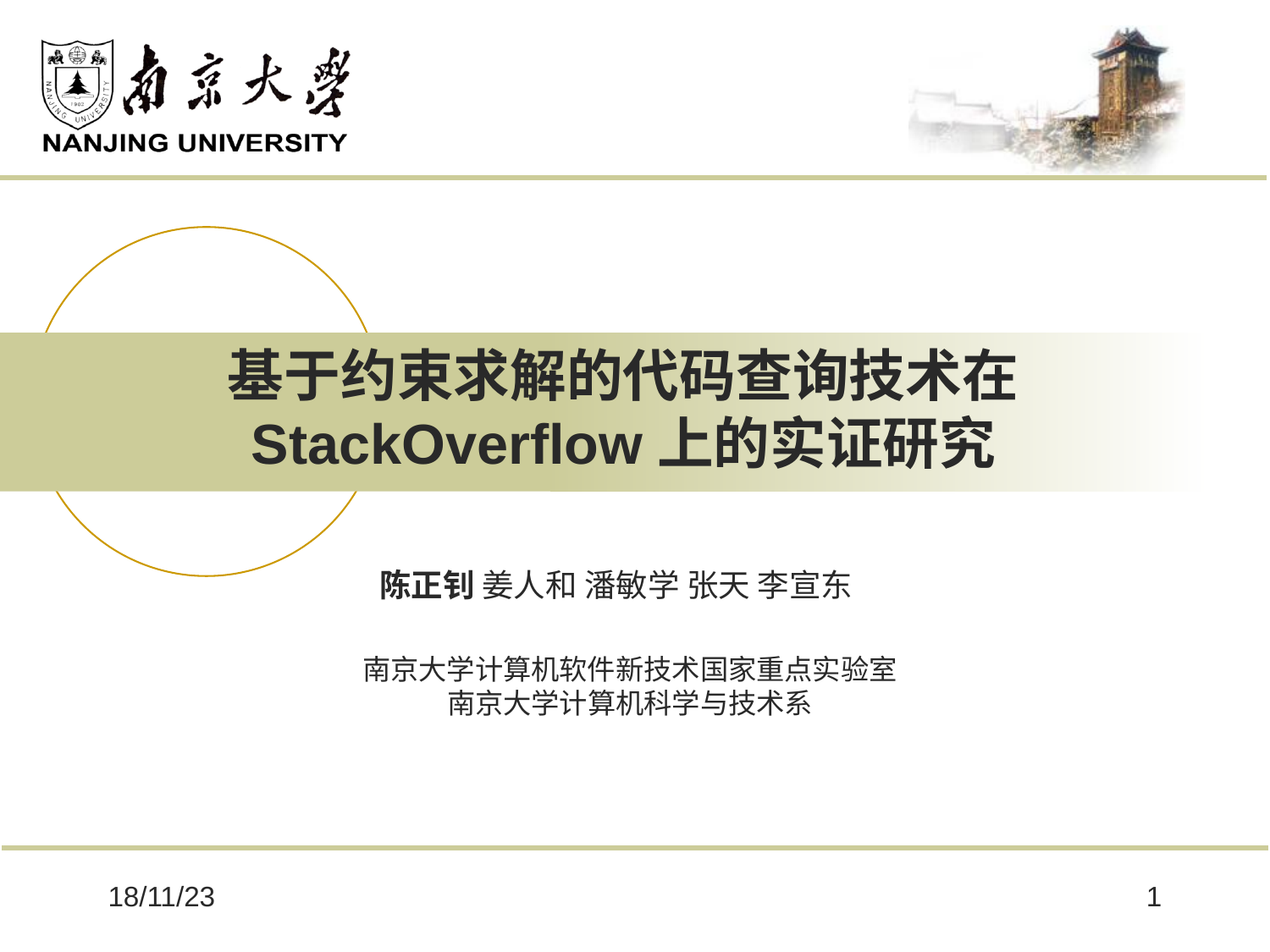

# 基于约束求解的代码查询技术在StackOverflow上的实证研究
陈正钊 姜人和 潘敏学 张天 李宣东
南京大学计算机软件新技术国家重点实验室
南京大学计算机科学与技术系
18/11/23
1